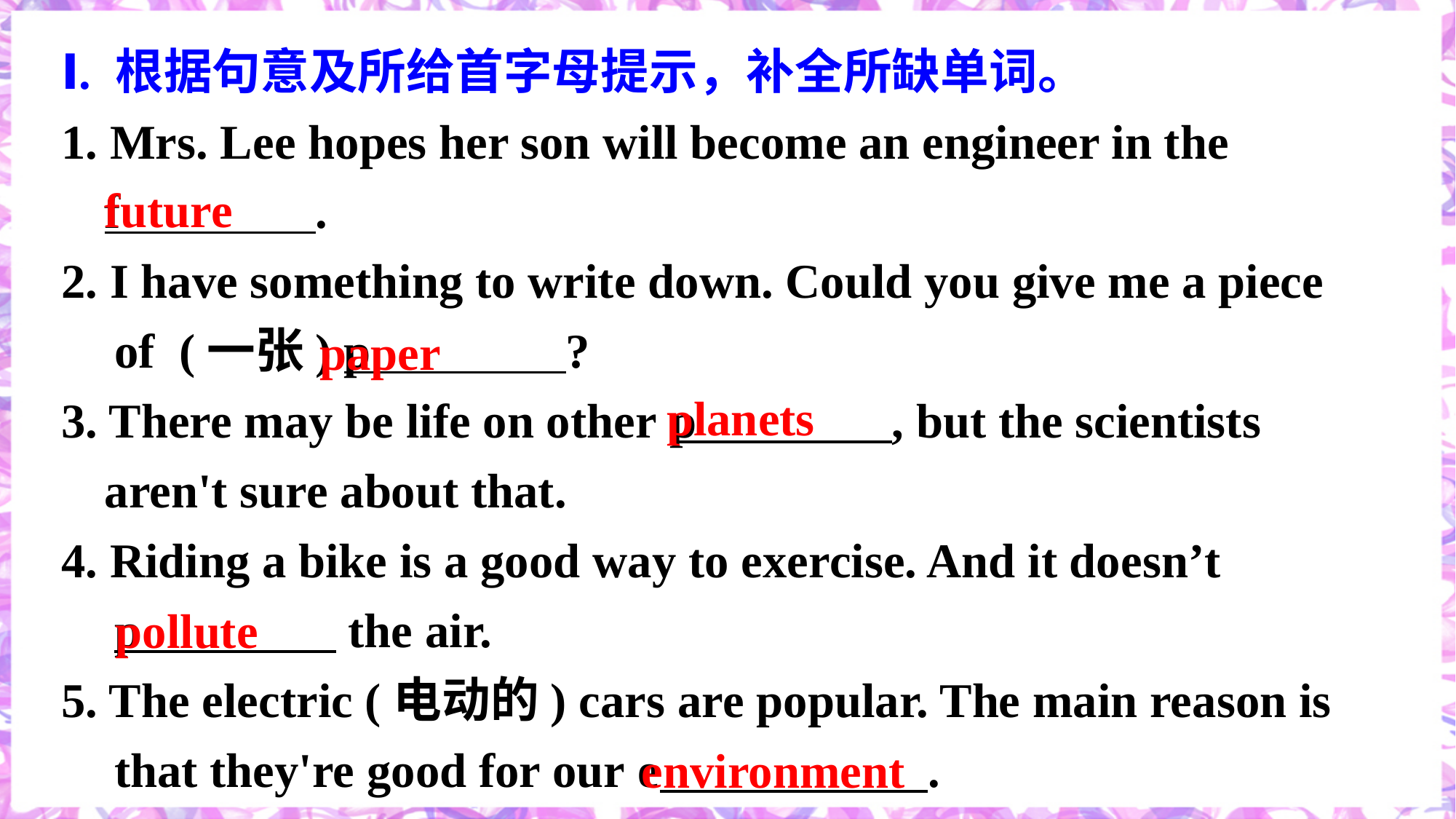

Ⅰ. 根据句意及所给首字母提示，补全所缺单词。
1. Mrs. Lee hopes her son will become an engineer in the    f                .
2. I have something to write down. Could you give me a piece of  (一张) p                ?
3. There may be life on other p                , but the scientists aren't sure about that.
4. Riding a bike is a good way to exercise. And it doesn’t p                 the air.
5. The electric (电动的) cars are popular. The main reason is that they're good for our e                      .
future
paper
planets
pollute
environment